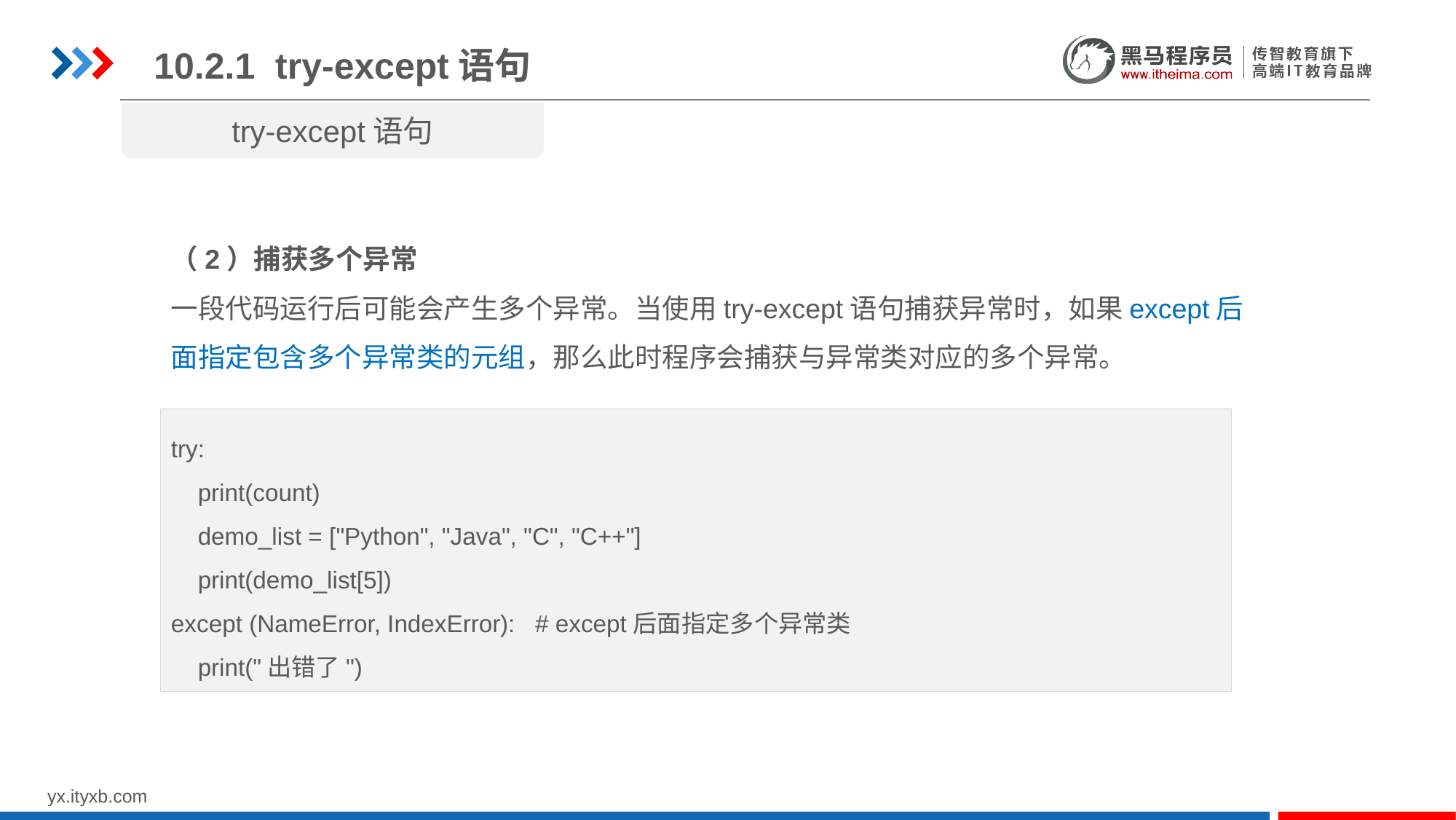

10.2.1  try-except语句

try-except语句
txt_file.txt文件的内容
（2）捕获多个异常
一段代码运行后可能会产生多个异常。当使用try-except语句捕获异常时，如果except后面指定包含多个异常类的元组，那么此时程序会捕获与异常类对应的多个异常。
try:
    print(count)
    demo_list = ["Python", "Java", "C", "C++"]
    print(demo_list[5])
except (NameError, IndexError):   # except后面指定多个异常类
    print("出错了")